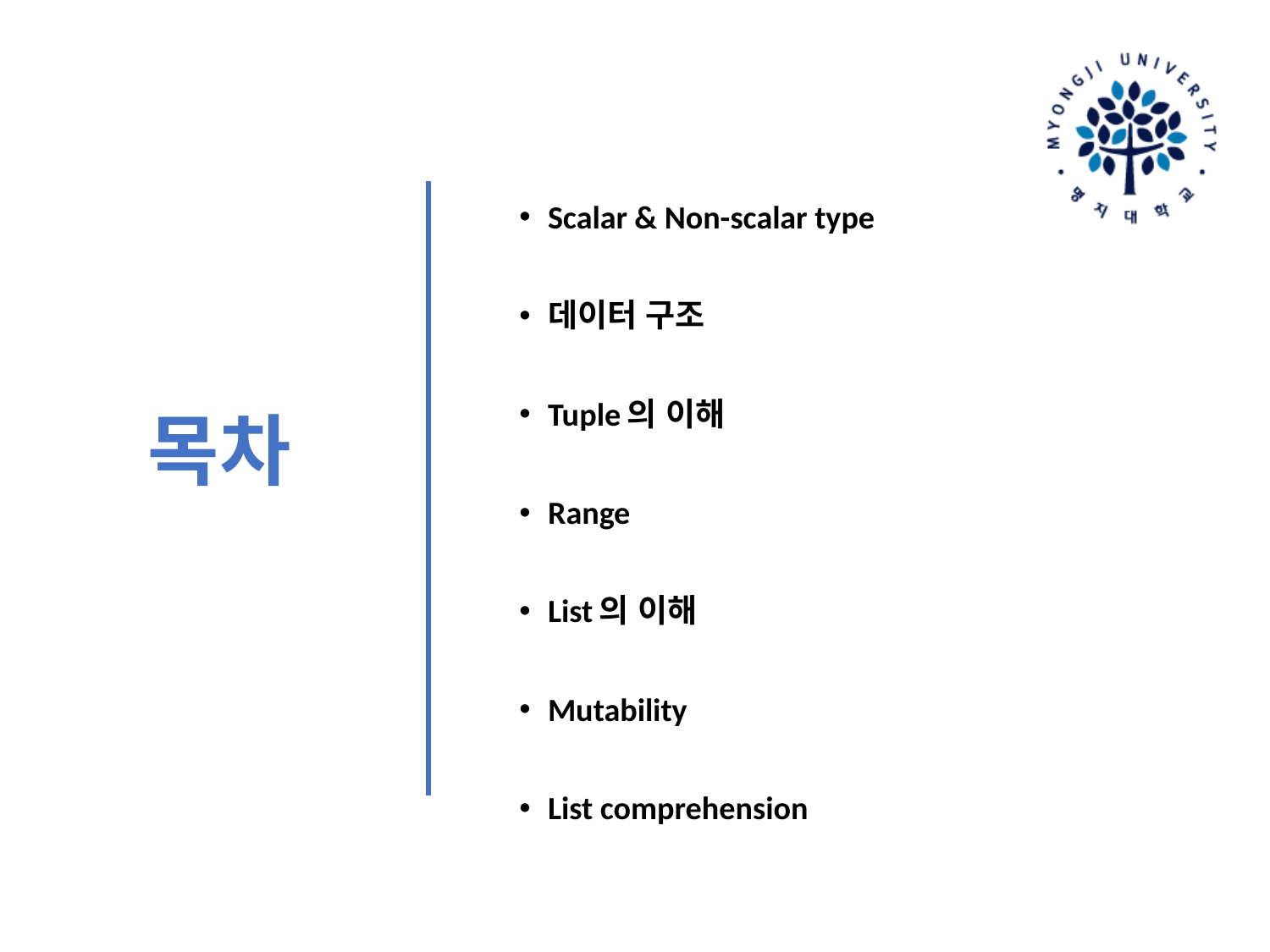

Scalar & Non-scalar type

데이터 구조

Tuple의 이해

Range

List의 이해

Mutability

List comprehension
# 목차